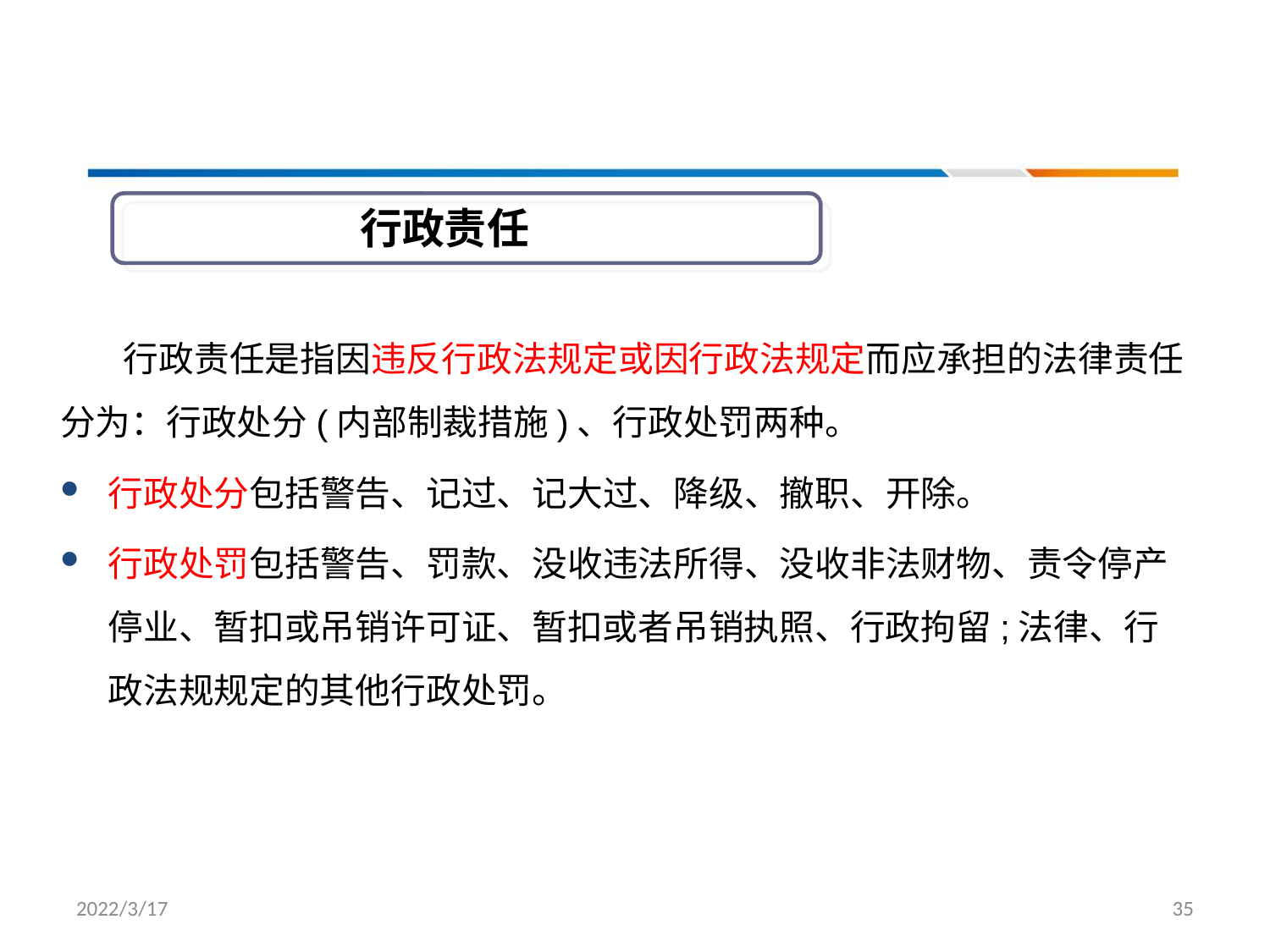

#

行政责任
       行政责任是指因违反行政法规定或因行政法规定而应承担的法律责任
分为：行政处分(内部制裁措施)、行政处罚两种。
行政处分包括警告、记过、记大过、降级、撤职、开除。
行政处罚包括警告、罚款、没收违法所得、没收非法财物、责令停产停业、暂扣或吊销许可证、暂扣或者吊销执照、行政拘留;法律、行政法规规定的其他行政处罚。
2022/3/17

35